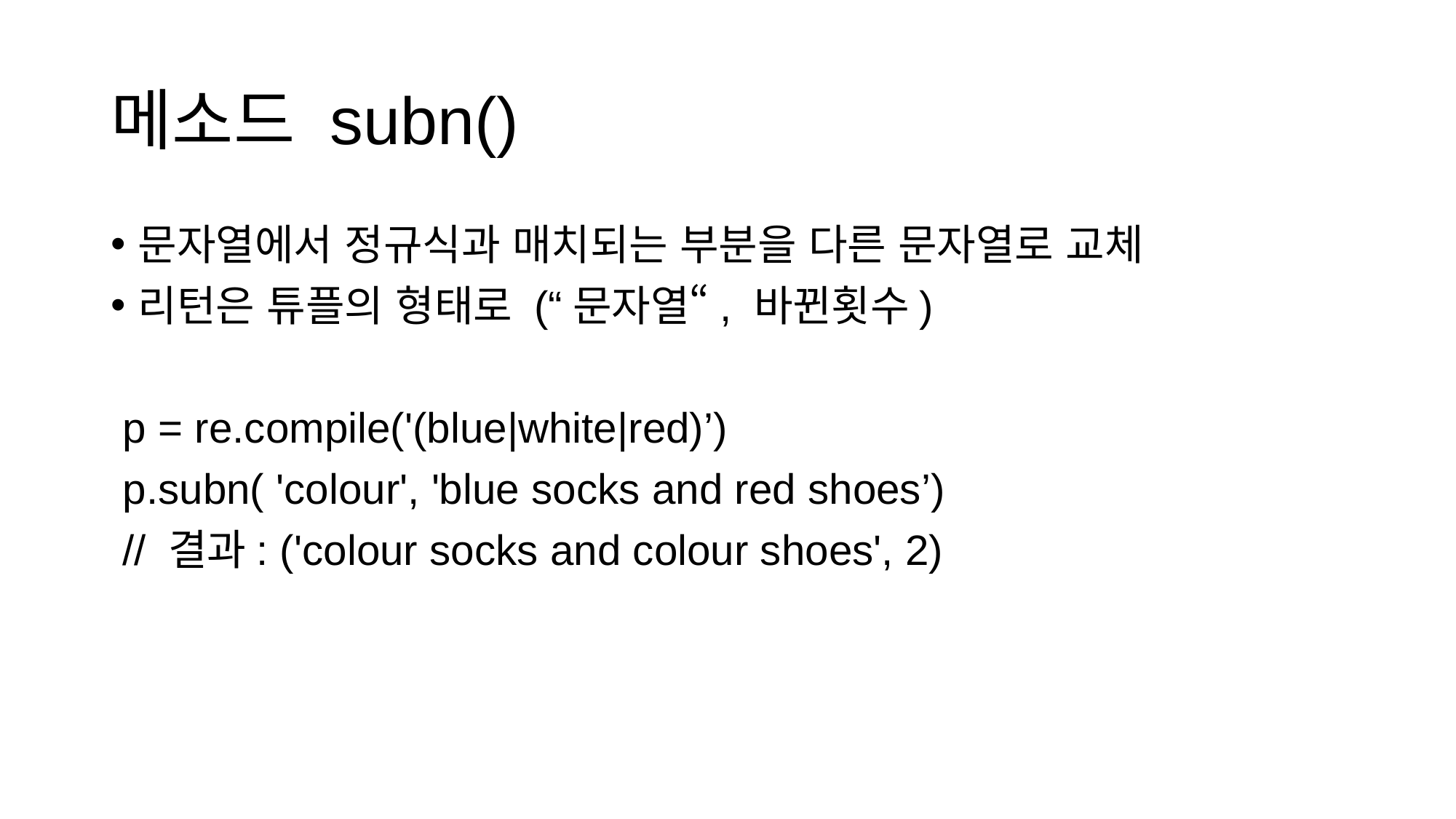

# 메소드 subn()
문자열에서 정규식과 매치되는 부분을 다른 문자열로 교체
리턴은 튜플의 형태로 (“문자열“, 바뀐횟수)

 p = re.compile('(blue|white|red)’)
 p.subn( 'colour', 'blue socks and red shoes’)
 // 결과: ('colour socks and colour shoes', 2)